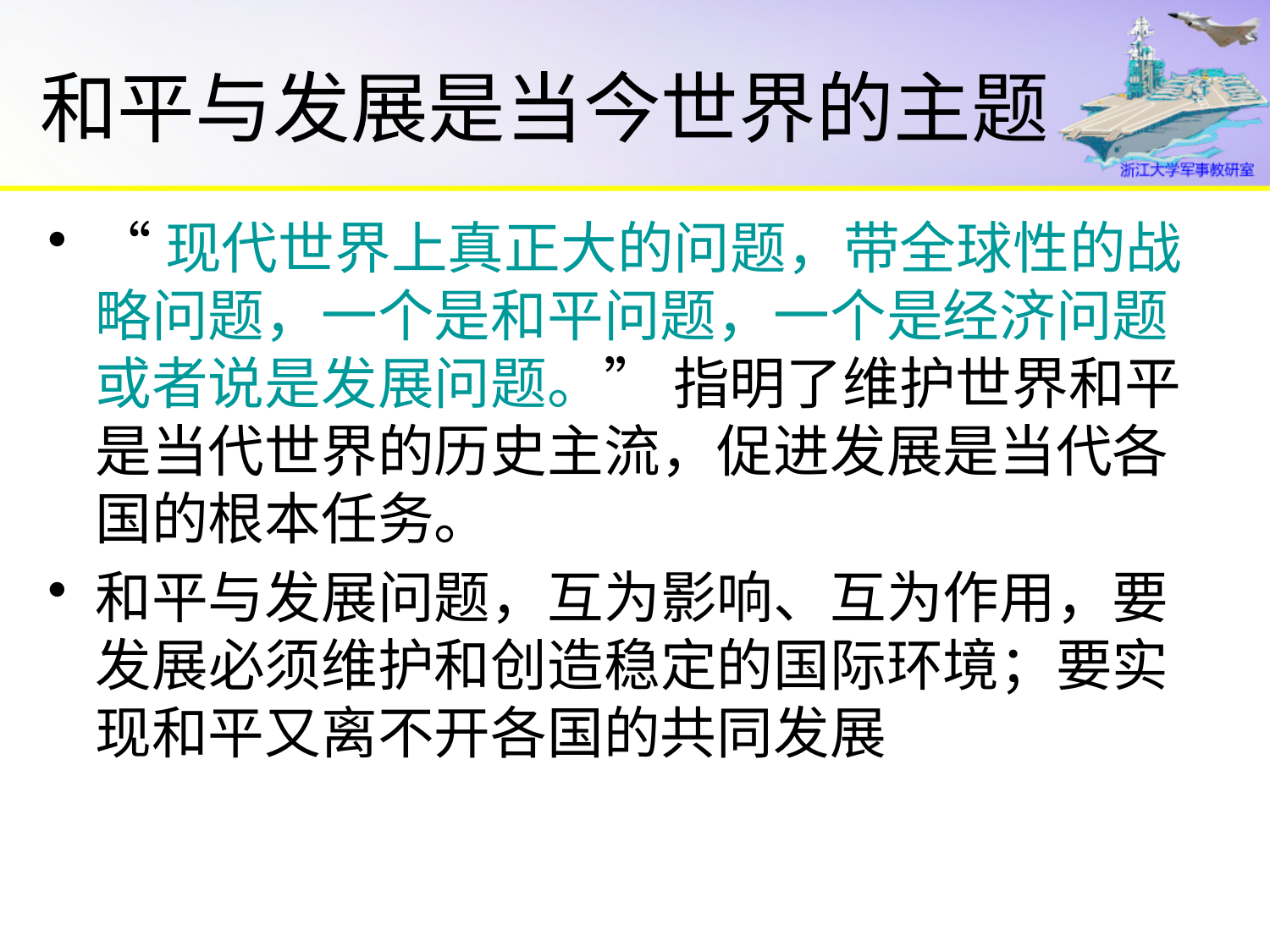

# 和平与发展是当今世界的主题
“现代世界上真正大的问题，带全球性的战略问题，一个是和平问题，一个是经济问题或者说是发展问题。” 指明了维护世界和平是当代世界的历史主流，促进发展是当代各国的根本任务。
和平与发展问题，互为影响、互为作用，要发展必须维护和创造稳定的国际环境；要实现和平又离不开各国的共同发展